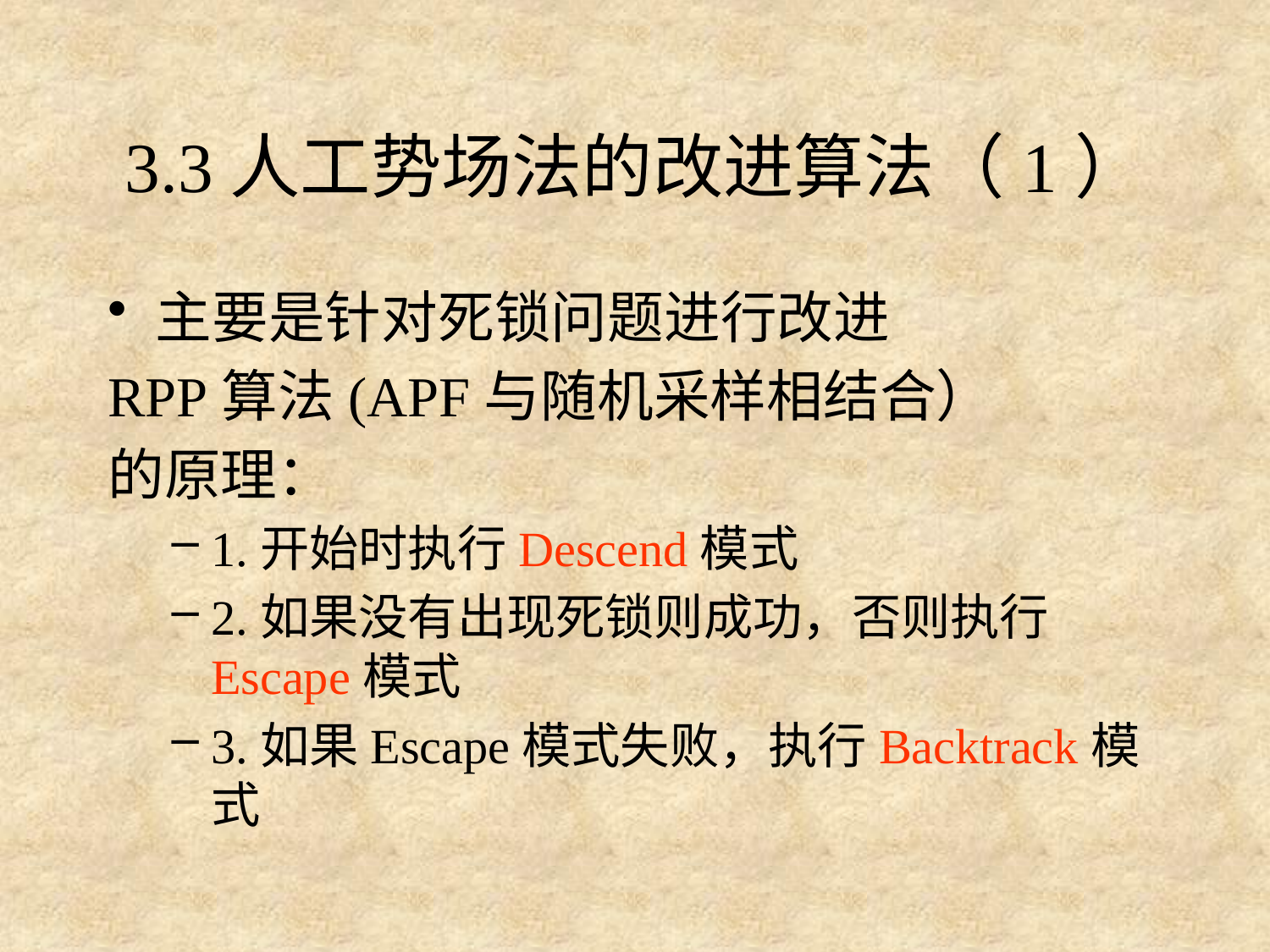

# 3.3人工势场法的改进算法（1）
主要是针对死锁问题进行改进
RPP算法(APF与随机采样相结合）
的原理：
1.开始时执行Descend模式
2.如果没有出现死锁则成功，否则执行Escape模式
3.如果Escape模式失败，执行Backtrack模式